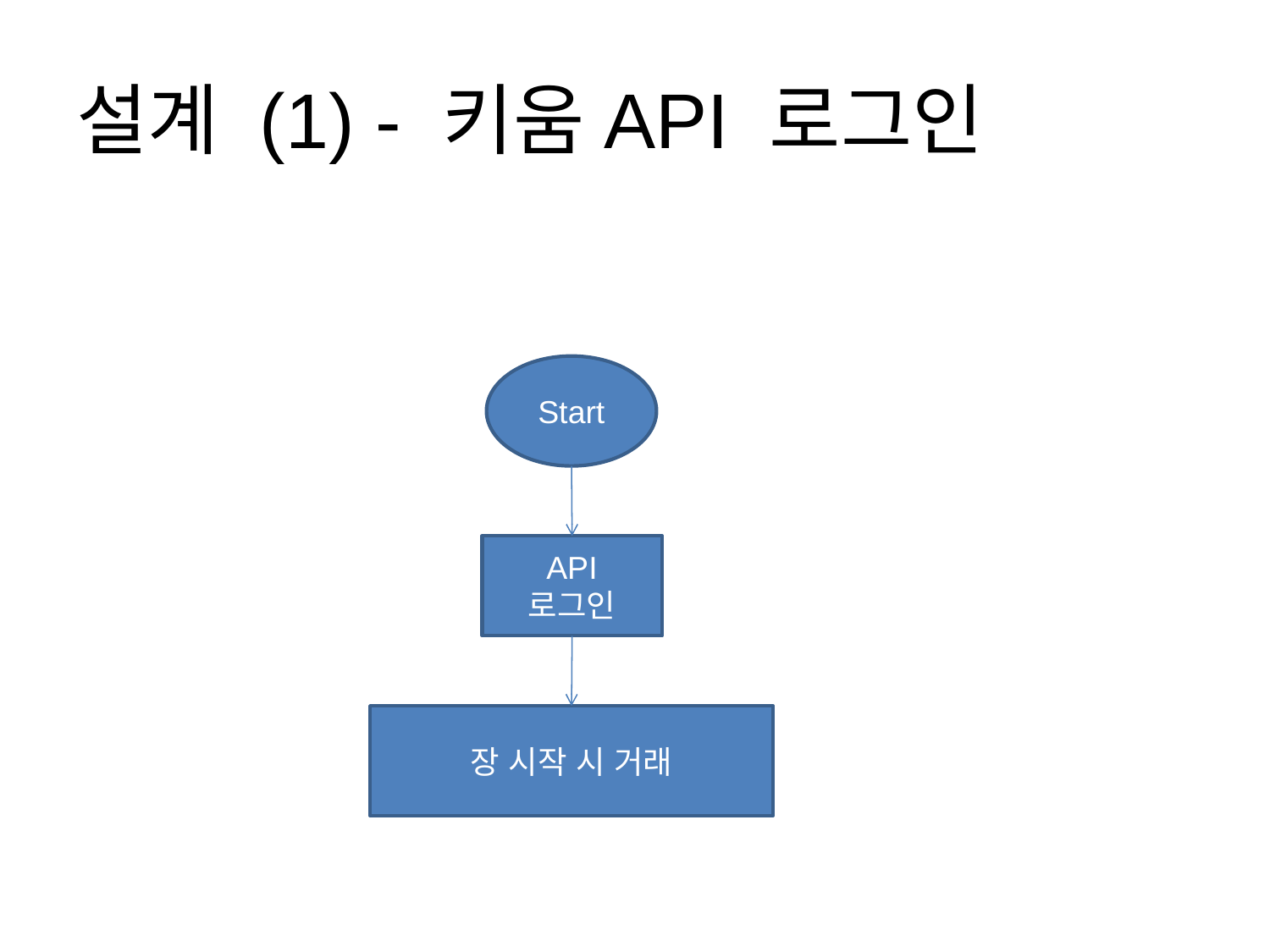

# 설계 (1) - 키움API 로그인
Start
API 로그인
장 시작 시 거래